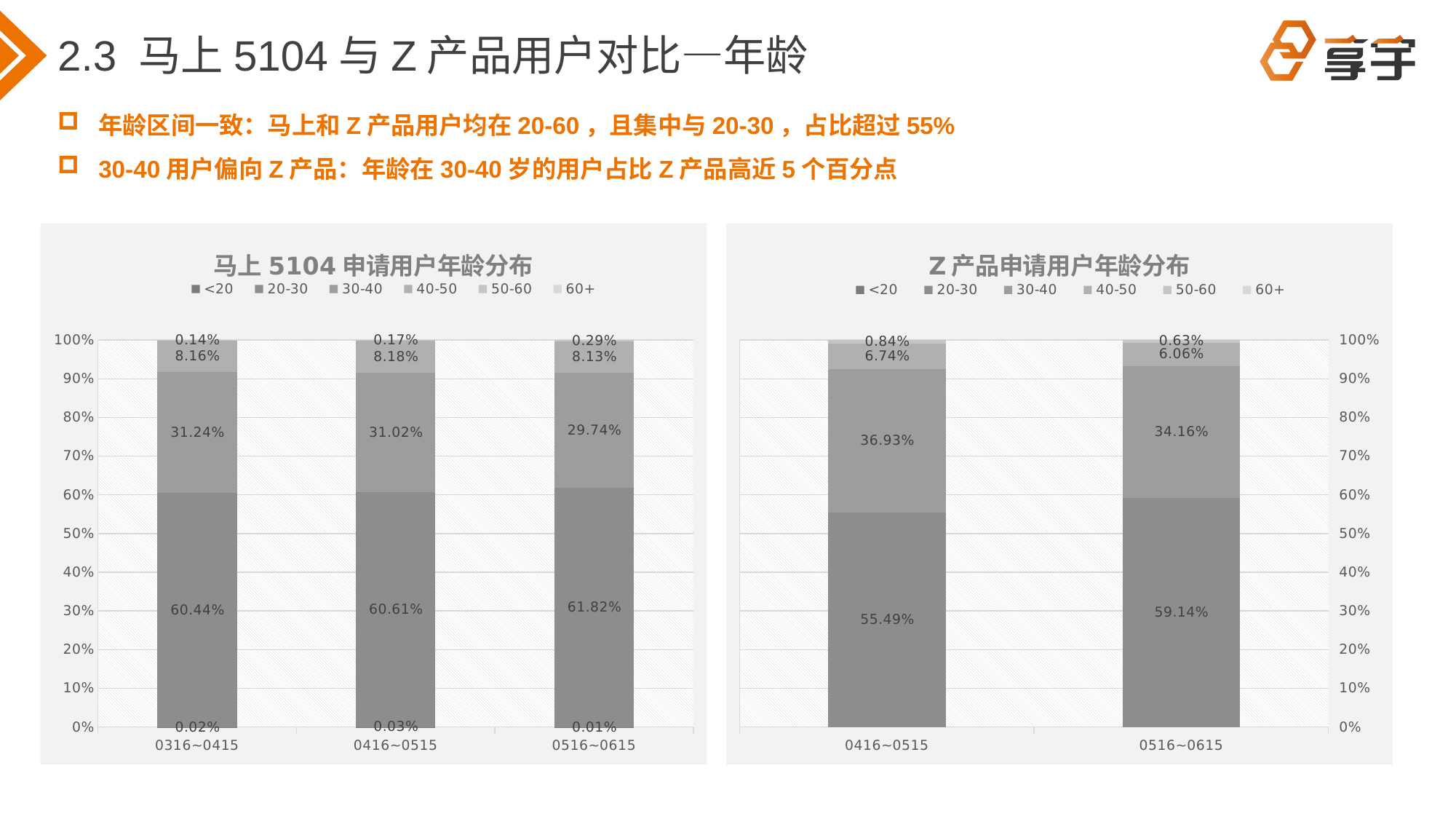

# 2.3 马上5104与Z产品用户对比—年龄
年龄区间一致：马上和Z产品用户均在20-60，且集中与20-30，占比超过55%
30-40用户偏向Z产品：年龄在30-40岁的用户占比Z产品高近5个百分点

### Chart: 马上5104申请用户年龄分布

| Category | <20 | 20-30 | 30-40 | 40-50 | 50-60 | 60+ |
|---|---|---|---|---|---|---|
| 0316~0415 | 0.000172247485186716 | 0.60438197602315 | 0.312422488631666 | 0.0815764089844288 | 0.00144687887556842 | None |
| 0416~0515 | 0.000264340470526038 | 0.606066613798573 | 0.310203542162305 | 0.0818133756278086 | 0.00165212794078773 | None |
| 0516~0615 | 0.000133084908171413 | 0.618179398456215 | 0.297444769763109 | 0.0813148788927336 | 0.00292786797977109 | None |

### Chart: Z产品申请用户年龄分布

| Category | <20 | 20-30 | 30-40 | 40-50 | 50-60 | 60+ |
|---|---|---|---|---|---|---|
| 0416~0515 | None | 0.554870530209618 | 0.369297163995068 | 0.0674064940402795 | 0.00842581175503494 | None |
| 0516~0615 | None | 0.591441565600882 | 0.341579382579934 | 0.0606394707828004 | 0.00633958103638368 | None |